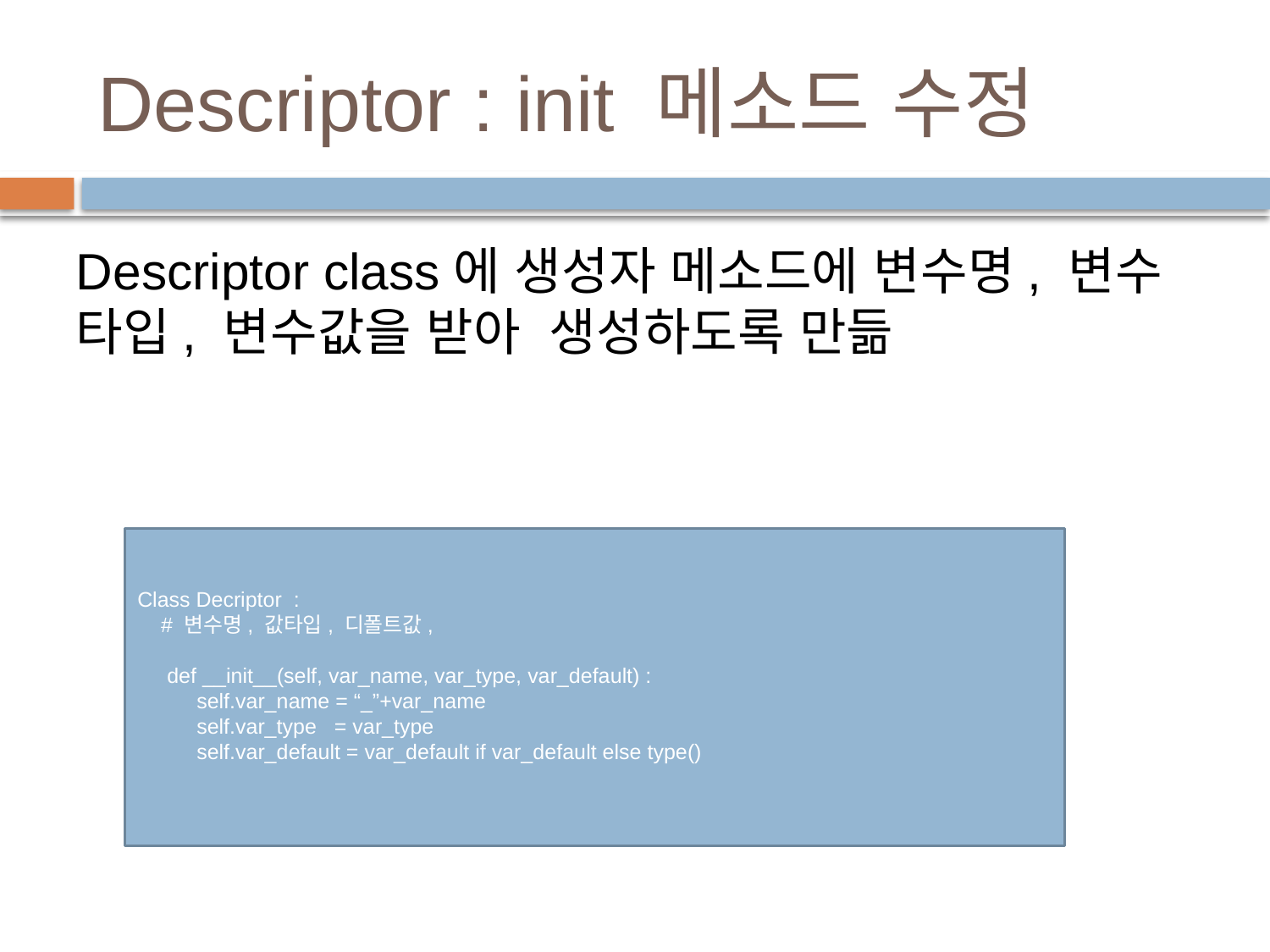

# Descriptor : init 메소드 수정
Descriptor class에 생성자 메소드에 변수명, 변수 타입, 변수값을 받아  생성하도록 만듦
Class Decriptor  :
    # 변수명, 값타입, 디폴트값,

     def __init__(self, var_name, var_type, var_default) :
          self.var_name = “_”+var_name
          self.var_type   = var_type
          self.var_default = var_default if var_default else type()